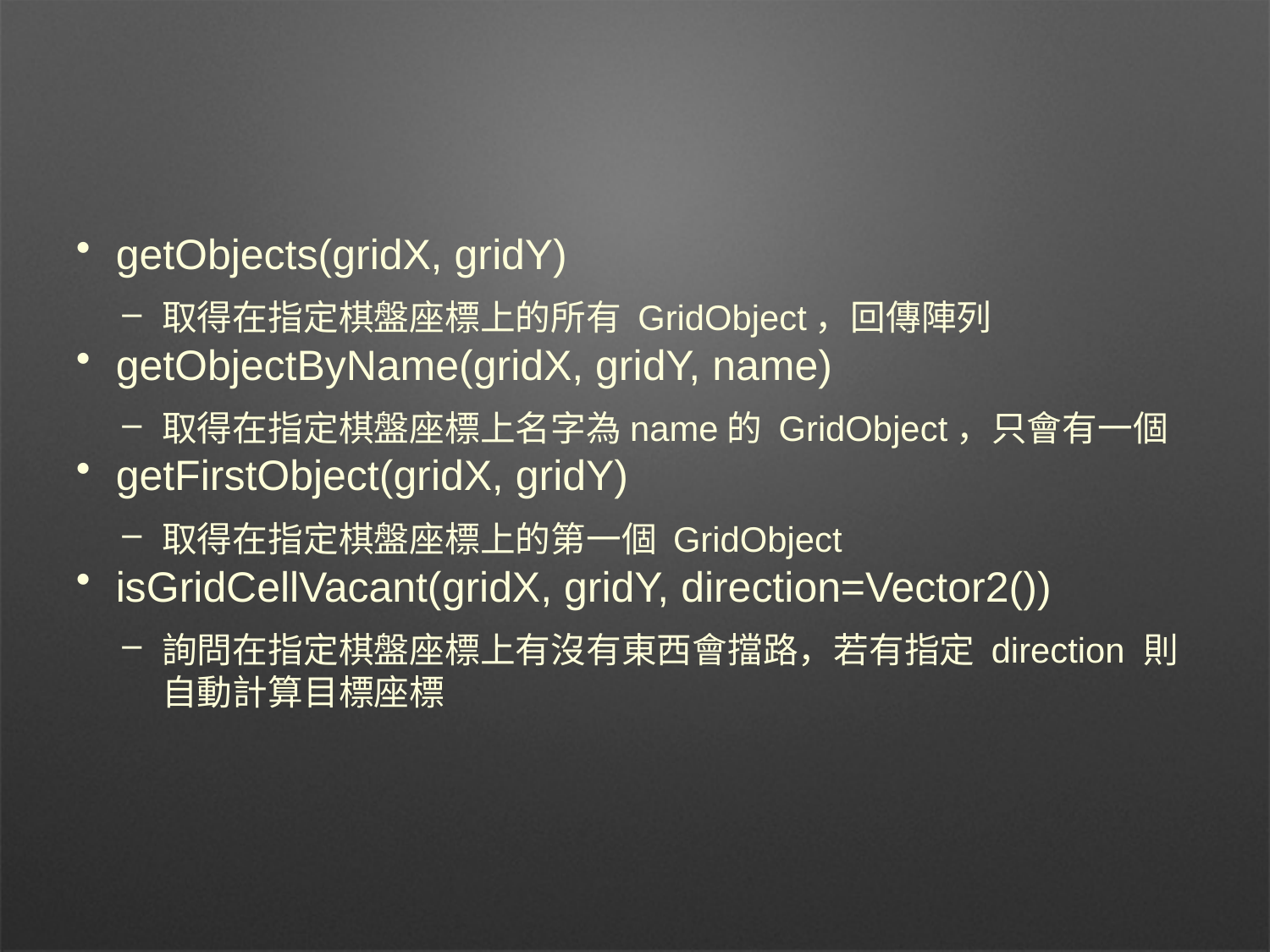

#
getObjects(gridX, gridY)
取得在指定棋盤座標上的所有 GridObject，回傳陣列
getObjectByName(gridX, gridY, name)
取得在指定棋盤座標上名字為name的 GridObject，只會有一個
getFirstObject(gridX, gridY)
取得在指定棋盤座標上的第一個 GridObject
isGridCellVacant(gridX, gridY, direction=Vector2())
詢問在指定棋盤座標上有沒有東西會擋路，若有指定 direction 則自動計算目標座標